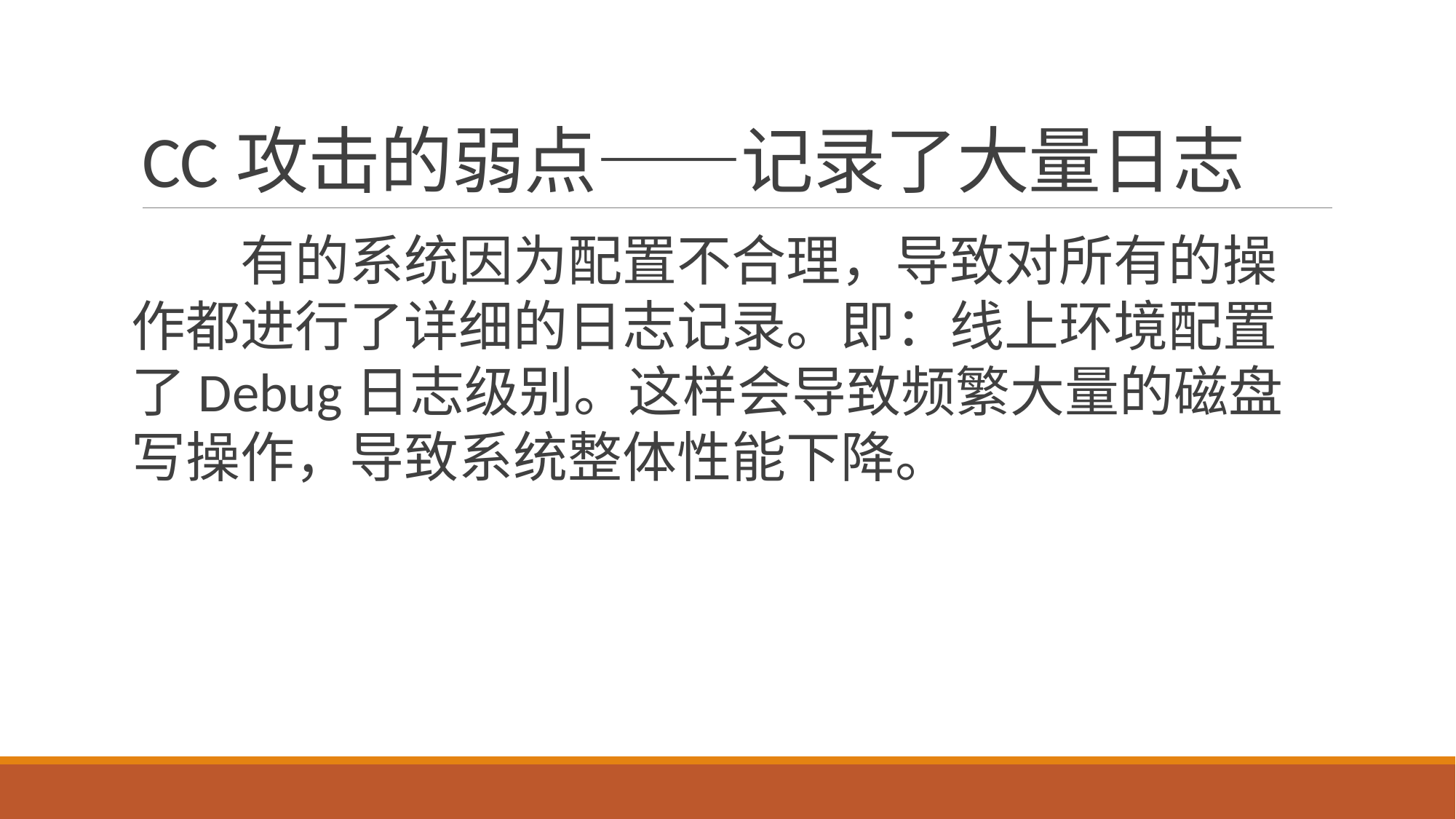

# CC攻击的弱点——记录了大量日志
	有的系统因为配置不合理，导致对所有的操作都进行了详细的日志记录。即：线上环境配置了Debug日志级别。这样会导致频繁大量的磁盘写操作，导致系统整体性能下降。